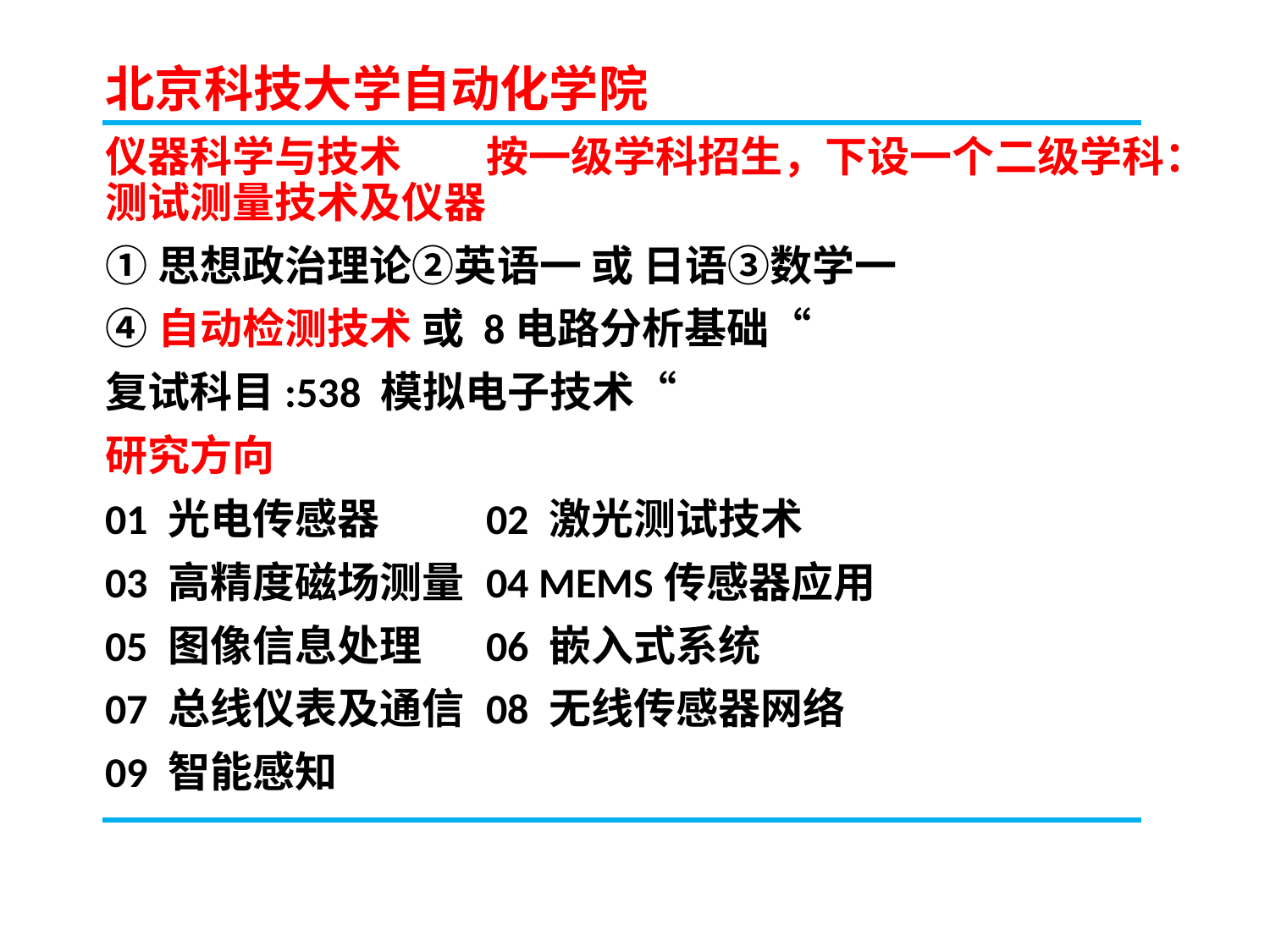

北京科技大学自动化学院
仪器科学与技术	按一级学科招生，下设一个二级学科：测试测量技术及仪器
①思想政治理论②英语一 或 日语③数学一
④自动检测技术 或 8电路分析基础“
复试科目:538 模拟电子技术“
研究方向
01 光电传感器	02 激光测试技术
03 高精度磁场测量	04 MEMS传感器应用
05 图像信息处理	06 嵌入式系统
07 总线仪表及通信	08 无线传感器网络
09 智能感知